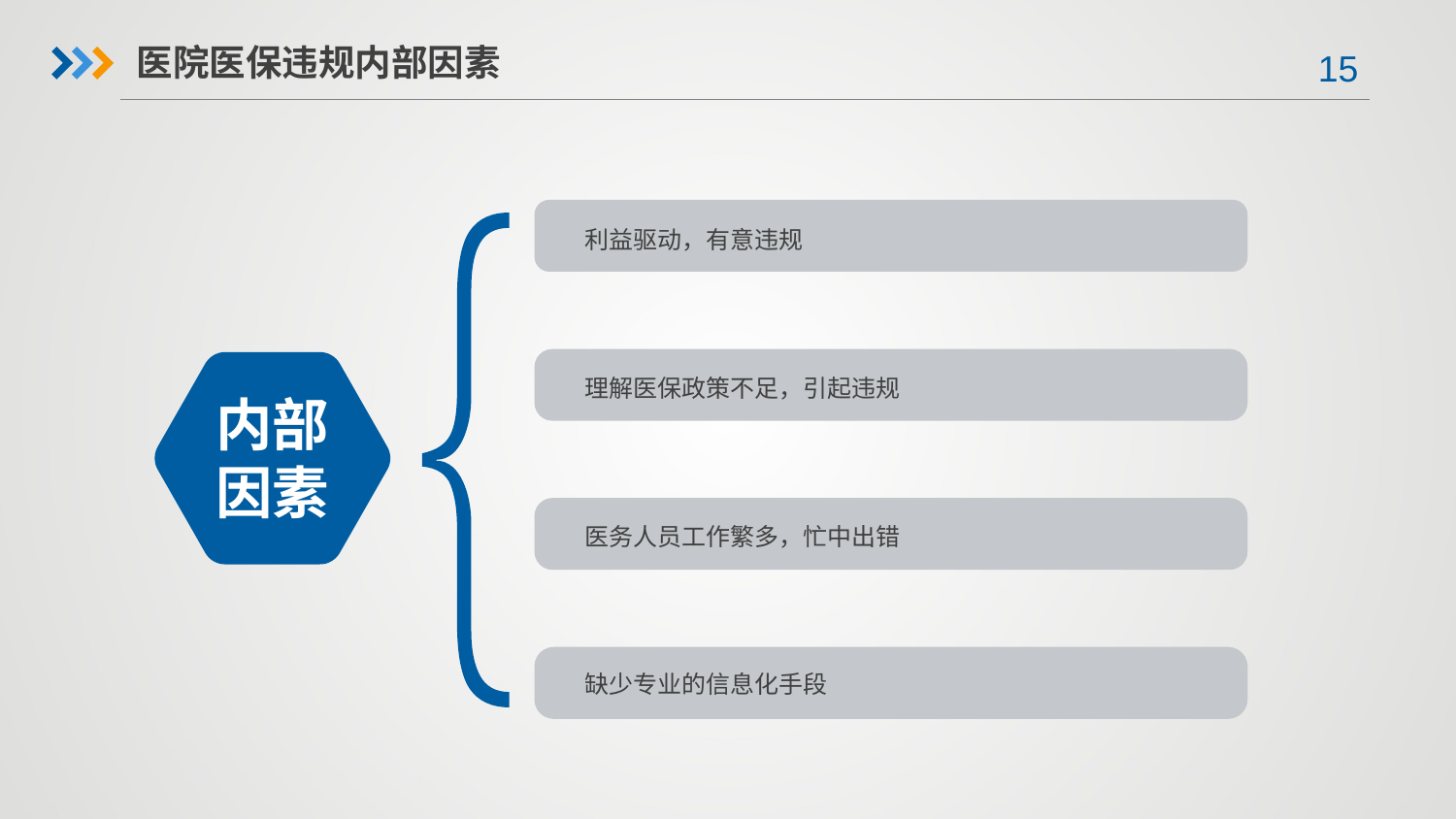

医院医保违规内部因素

利益驱动，有意违规

理解医保政策不足，引起违规
内部因素

医务人员工作繁多，忙中出错

缺少专业的信息化手段